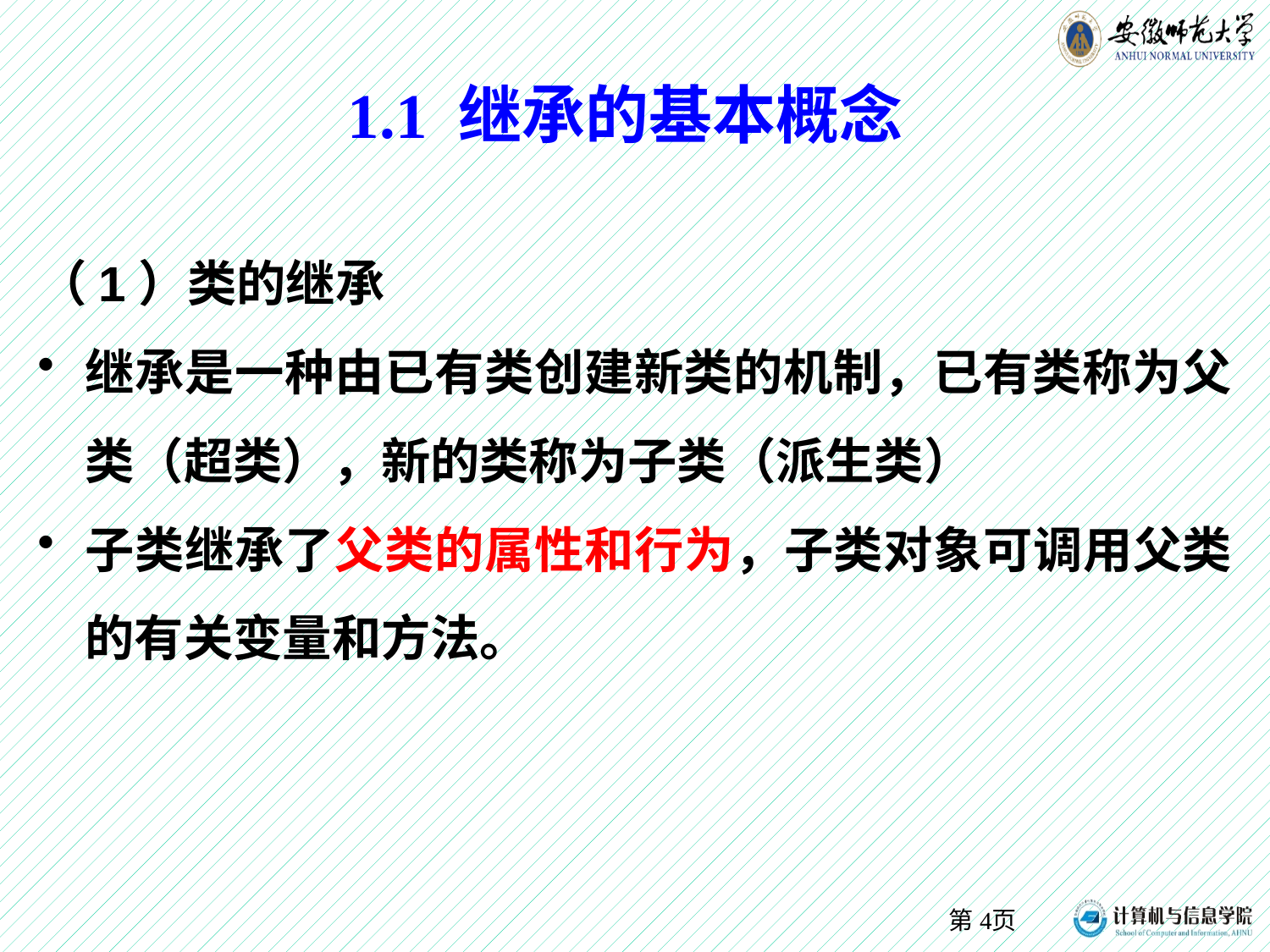

# 1.1 继承的基本概念
（1）类的继承
继承是一种由已有类创建新类的机制，已有类称为父类（超类），新的类称为子类（派生类）
子类继承了父类的属性和行为，子类对象可调用父类的有关变量和方法。

第4页